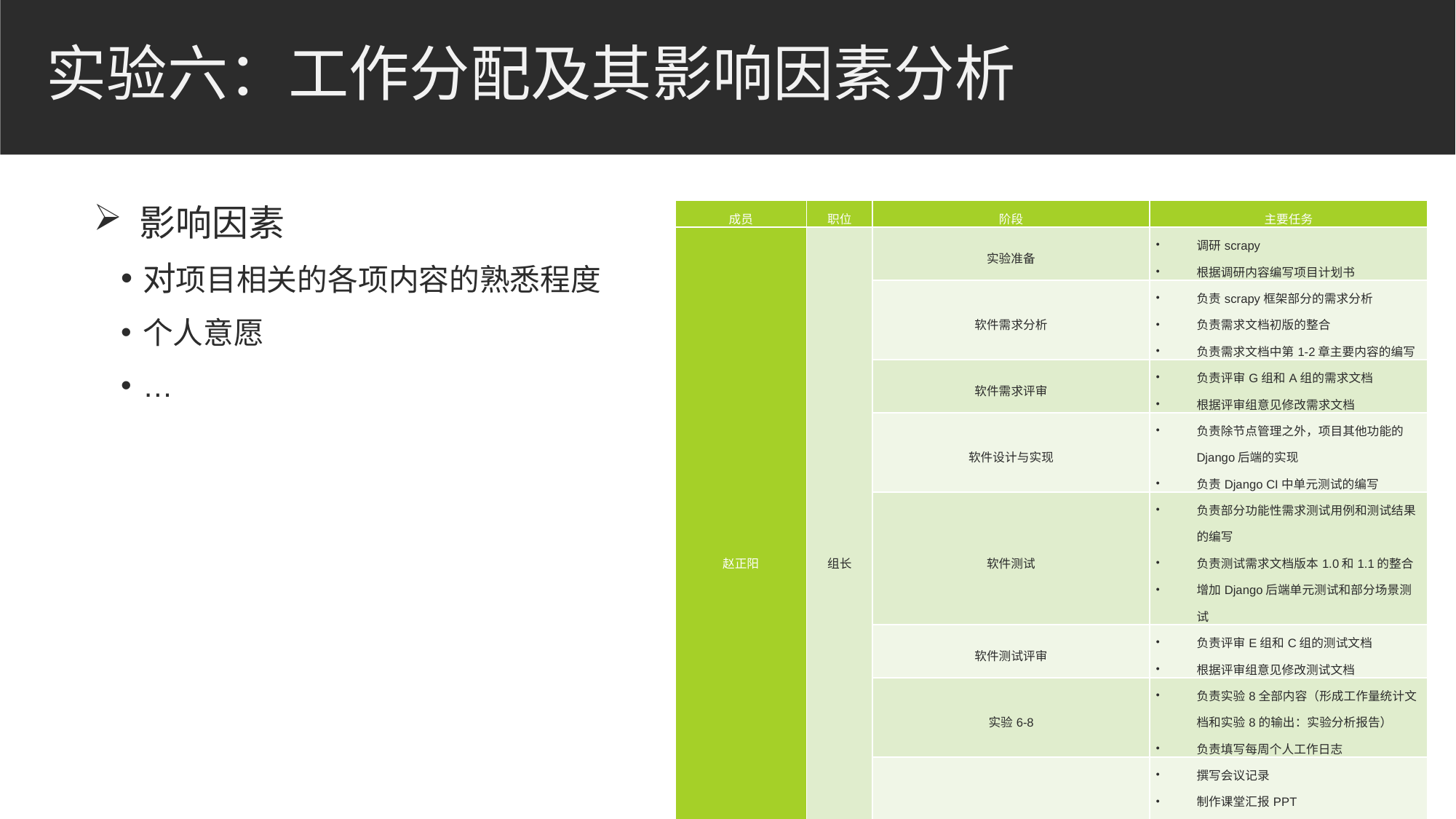

# 实验六：工作分配及其影响因素分析
 影响因素
对项目相关的各项内容的熟悉程度
个人意愿
…
| 成员 | 职位 | 阶段 | 主要任务 |
| --- | --- | --- | --- |
| 赵正阳 | 组长 | 实验准备 | 调研scrapy 根据调研内容编写项目计划书 |
|  |  | 软件需求分析 | 负责scrapy框架部分的需求分析 负责需求文档初版的整合 负责需求文档中第1-2章主要内容的编写 |
|  |  | 软件需求评审 | 负责评审G组和A组的需求文档 根据评审组意见修改需求文档 |
|  |  | 软件设计与实现 | 负责除节点管理之外，项目其他功能的Django后端的实现 负责Django CI中单元测试的编写 |
|  |  | 软件测试 | 负责部分功能性需求测试用例和测试结果的编写 负责测试需求文档版本1.0和1.1的整合 增加Django后端单元测试和部分场景测试 |
|  |  | 软件测试评审 | 负责评审E组和C组的测试文档 根据评审组意见修改测试文档 |
|  |  | 实验6-8 | 负责实验8全部内容（形成工作量统计文档和实验8的输出：实验分析报告） 负责填写每周个人工作日志 |
|  |  | 其他 | 撰写会议记录 制作课堂汇报PPT 课堂主讲 组织召开周组会 分配需求评审和测试评审结果给组员 |